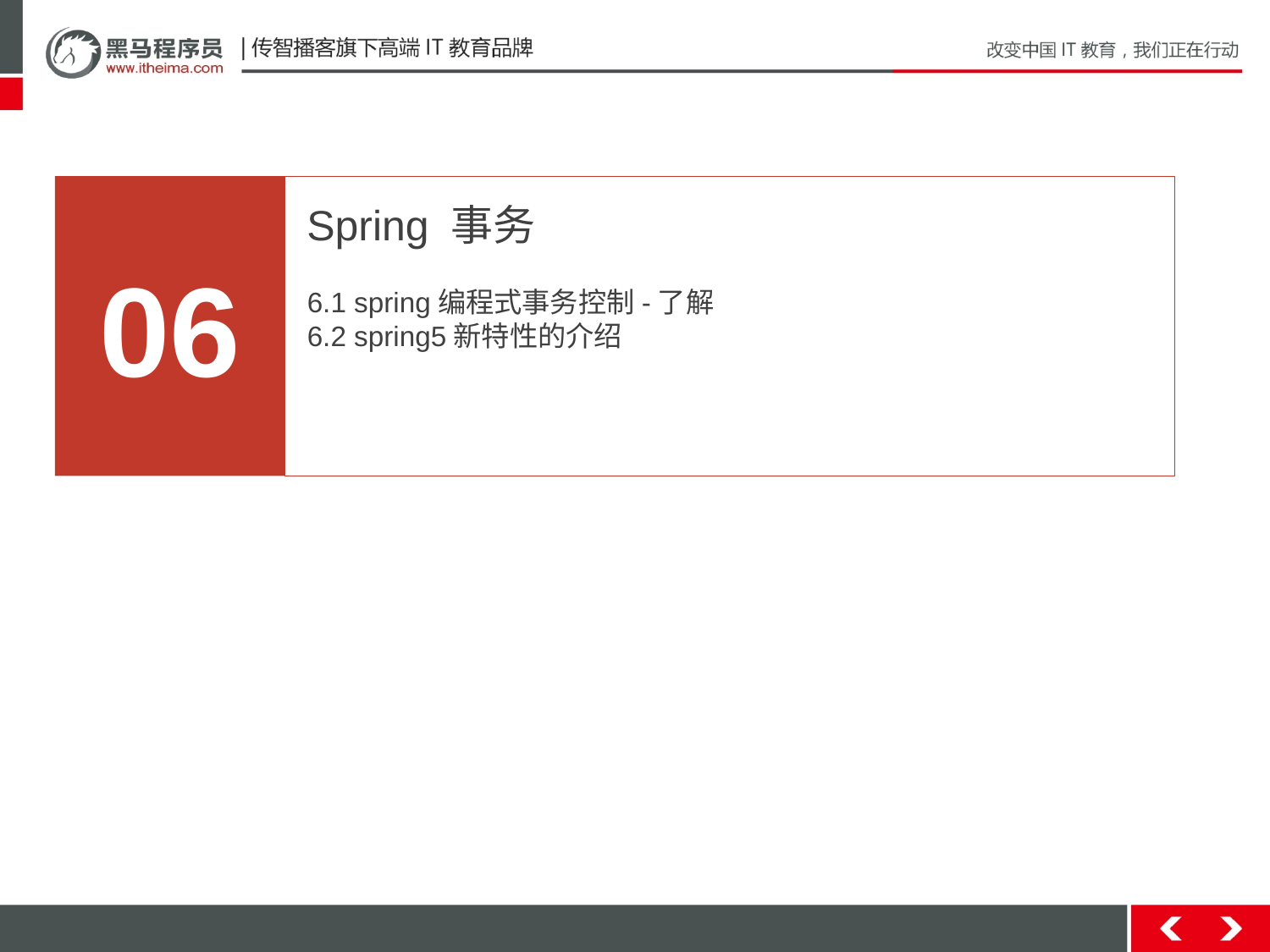

06

Spring 事务
6.1 spring编程式事务控制-了解
6.2 spring5新特性的介绍